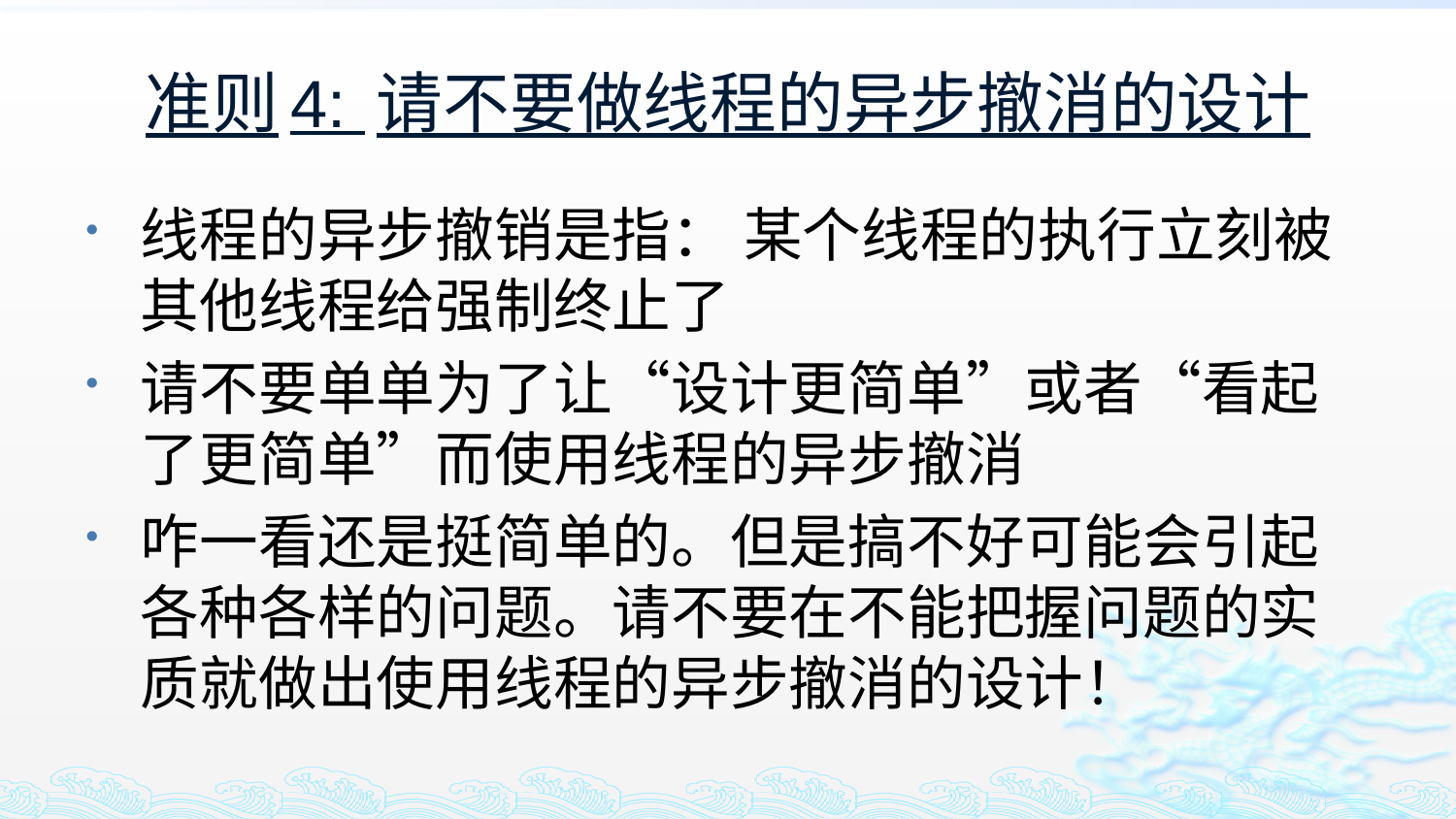

# 准则4: 请不要做线程的异步撤消的设计
线程的异步撤销是指： 某个线程的执行立刻被其他线程给强制终止了
请不要单单为了让“设计更简单”或者“看起了更简单”而使用线程的异步撤消
咋一看还是挺简单的。但是搞不好可能会引起各种各样的问题。请不要在不能把握问题的实质就做出使用线程的异步撤消的设计！